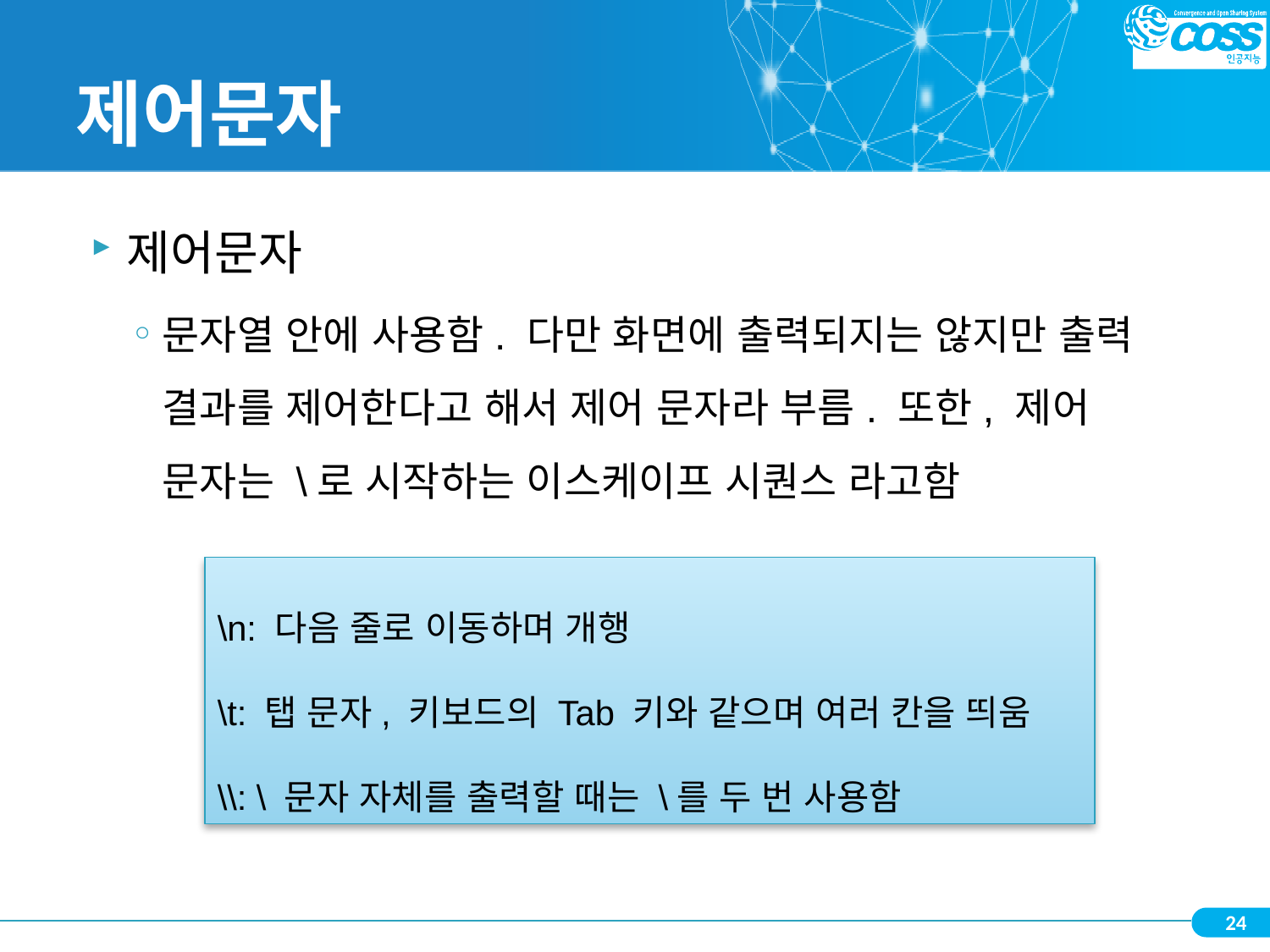

# 제어문자
제어문자
문자열 안에 사용함. 다만 화면에 출력되지는 않지만 출력 결과를 제어한다고 해서 제어 문자라 부름. 또한, 제어 문자는 \로 시작하는 이스케이프 시퀀스 라고함
\n: 다음 줄로 이동하며 개행
\t: 탭 문자, 키보드의 Tab 키와 같으며 여러 칸을 띄움
\\: \ 문자 자체를 출력할 때는 \를 두 번 사용함